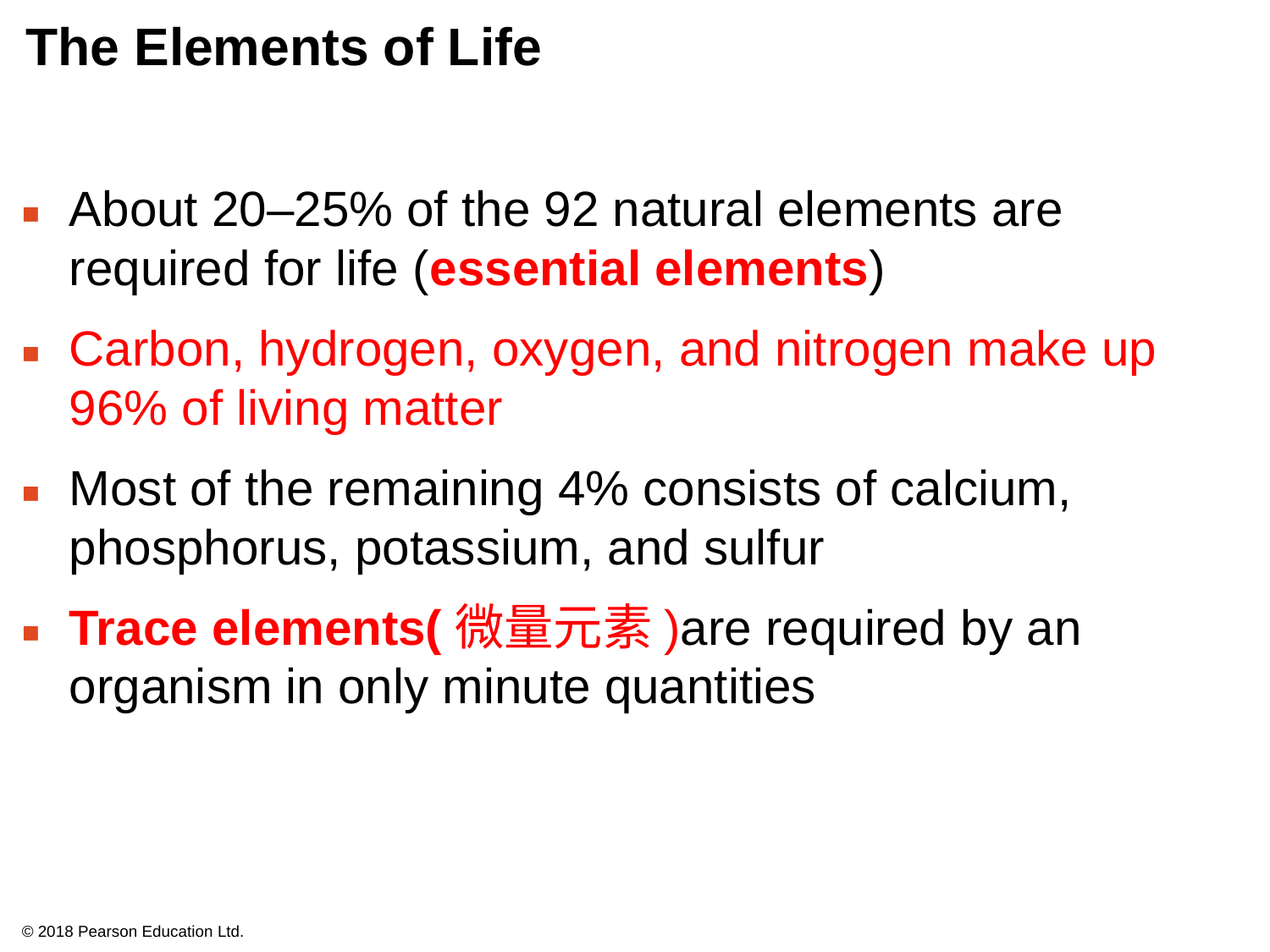

# The Elements of Life
About 20–25% of the 92 natural elements are required for life (essential elements)
Carbon, hydrogen, oxygen, and nitrogen make up 96% of living matter
Most of the remaining 4% consists of calcium, phosphorus, potassium, and sulfur
Trace elements(微量元素)are required by an organism in only minute quantities
© 2018 Pearson Education Ltd.